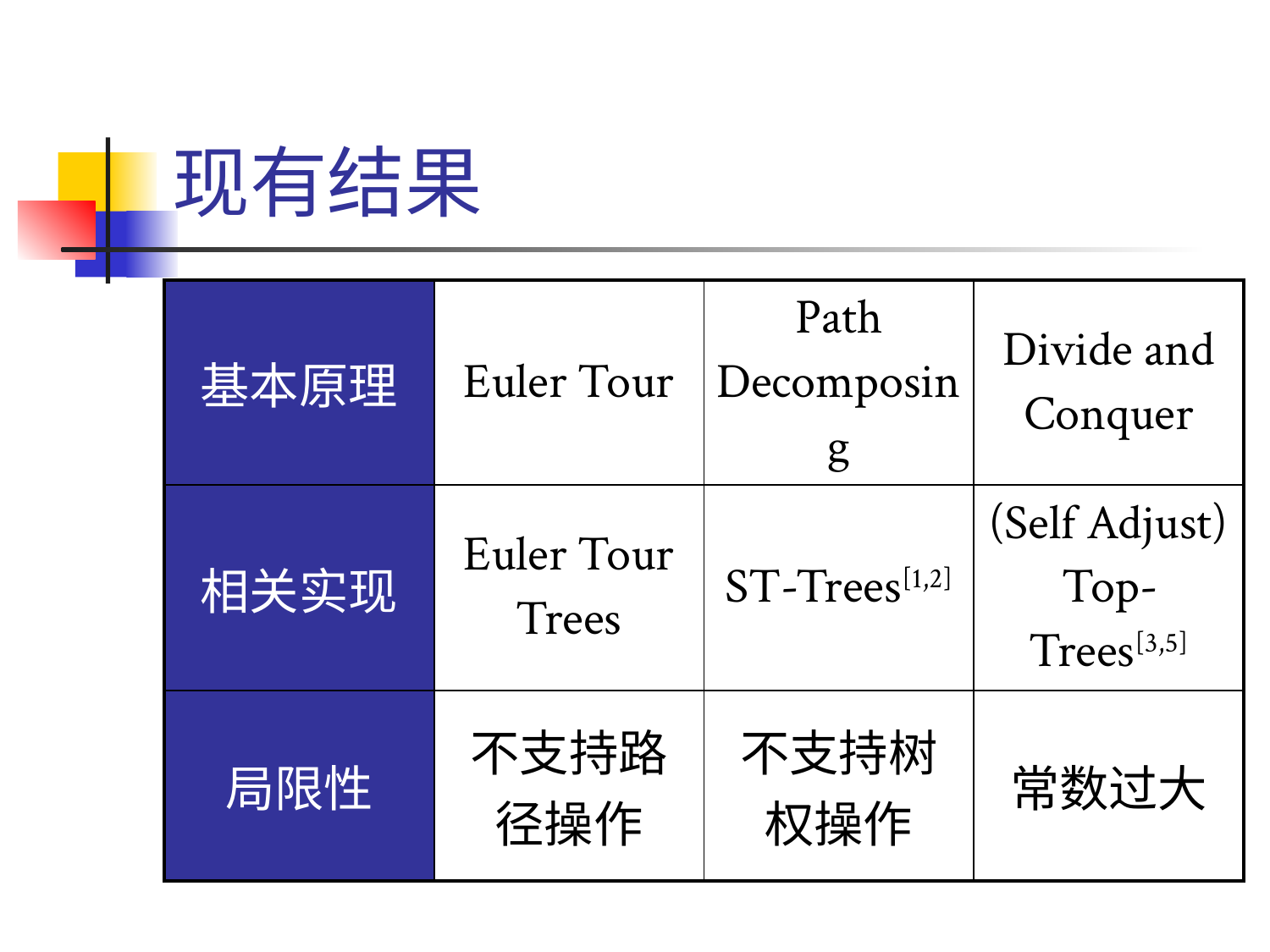

# 现有结果
| 基本原理 | Euler Tour | Path Decomposing | Divide and Conquer |
| --- | --- | --- | --- |
| 相关实现 | Euler Tour Trees | ST-Trees[1,2] | (Self Adjust) Top-Trees[3,5] |
| 局限性 | 不支持路径操作 | 不支持树权操作 | 常数过大 |